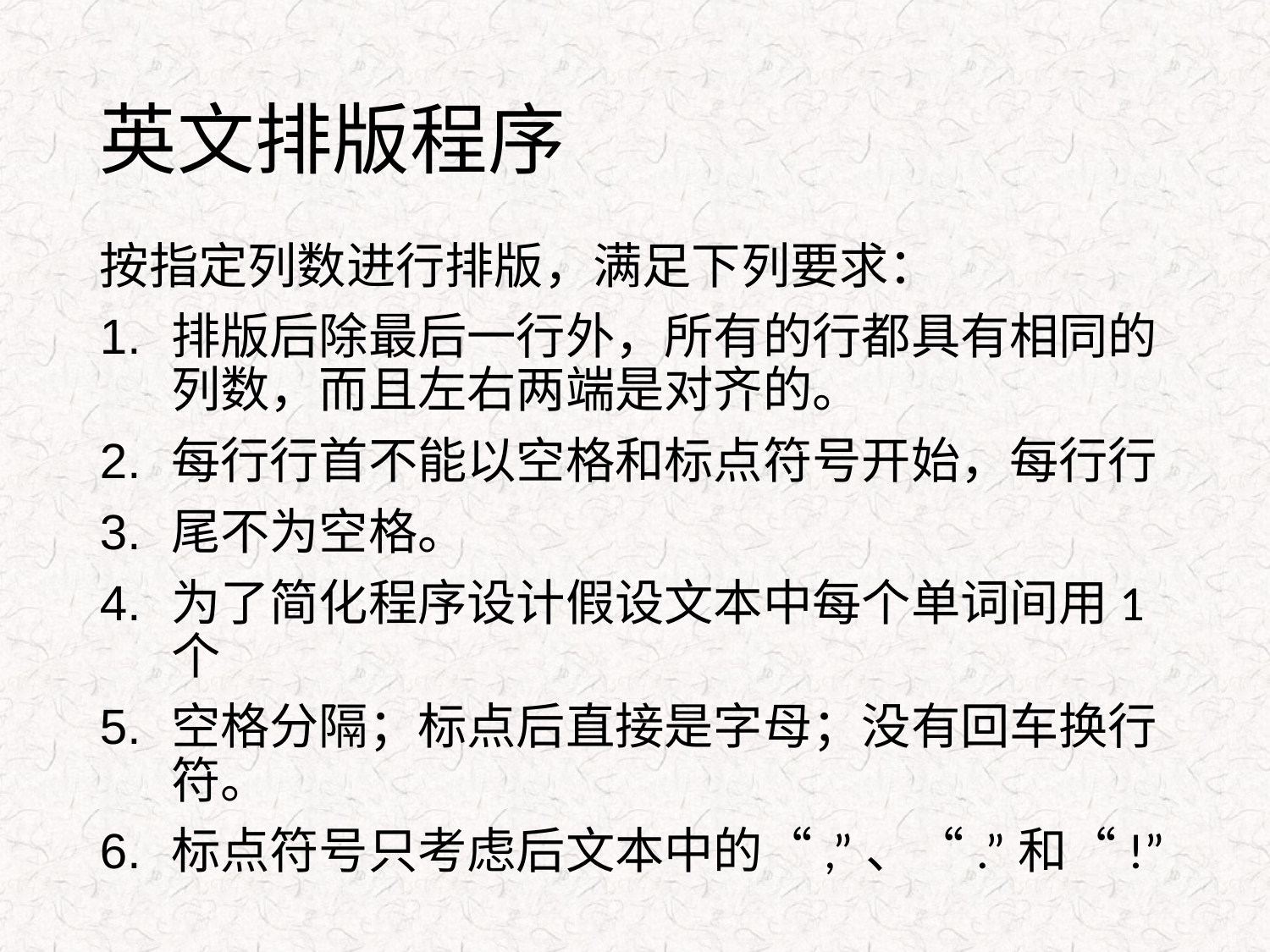

# 英文排版程序
按指定列数进行排版，满足下列要求：
排版后除最后一行外，所有的行都具有相同的列数，而且左右两端是对齐的。
每行行首不能以空格和标点符号开始，每行行
尾不为空格。
为了简化程序设计假设文本中每个单词间用1个
空格分隔；标点后直接是字母；没有回车换行符。
标点符号只考虑后文本中的“,”、“.”和“!”